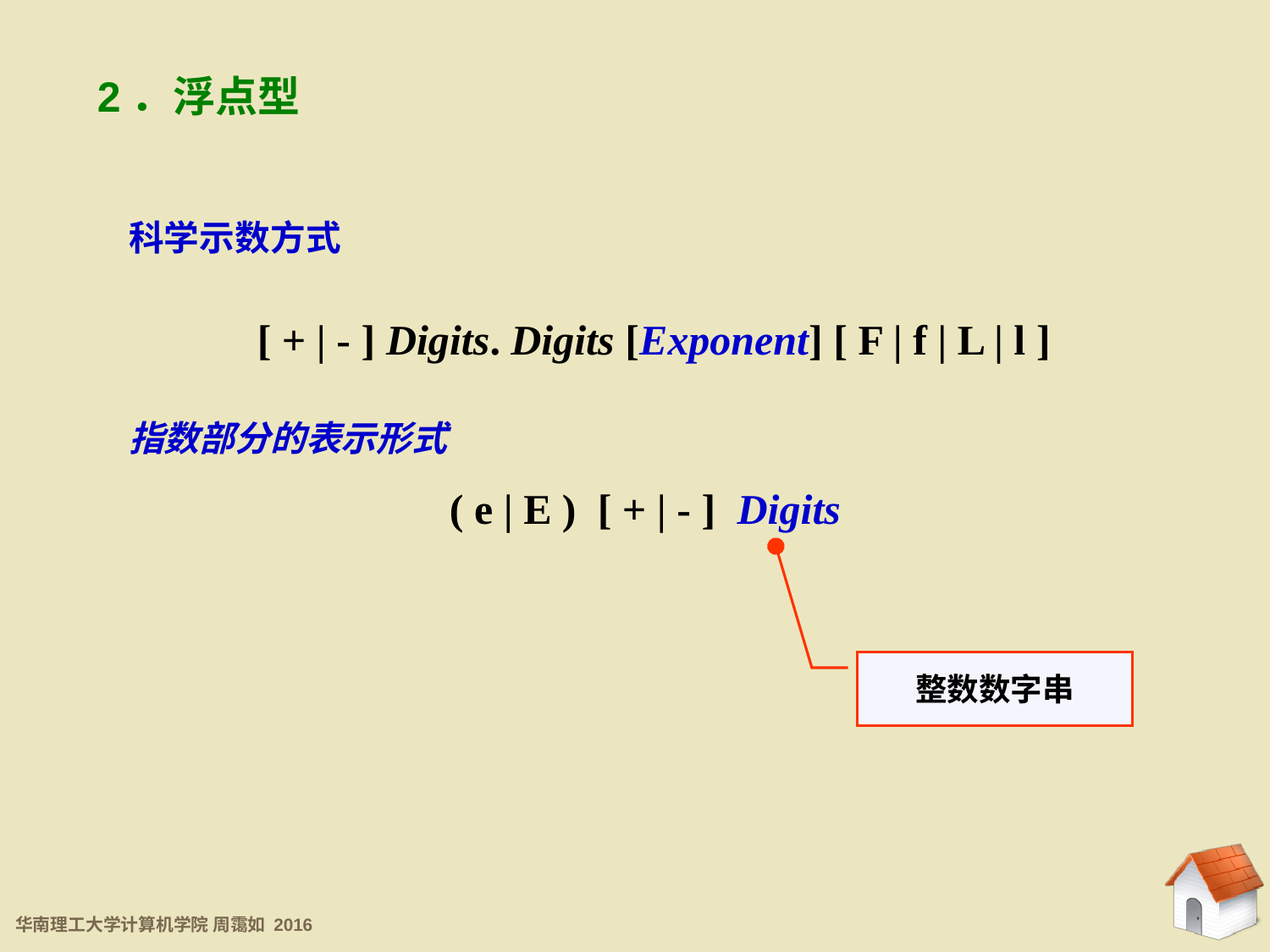

2．浮点型
科学示数方式
[ + | - ] Digits. Digits [Exponent] [ F | f | L | l ]
指数部分的表示形式
( e | E )  [ + | - ]  Digits
整数数字串